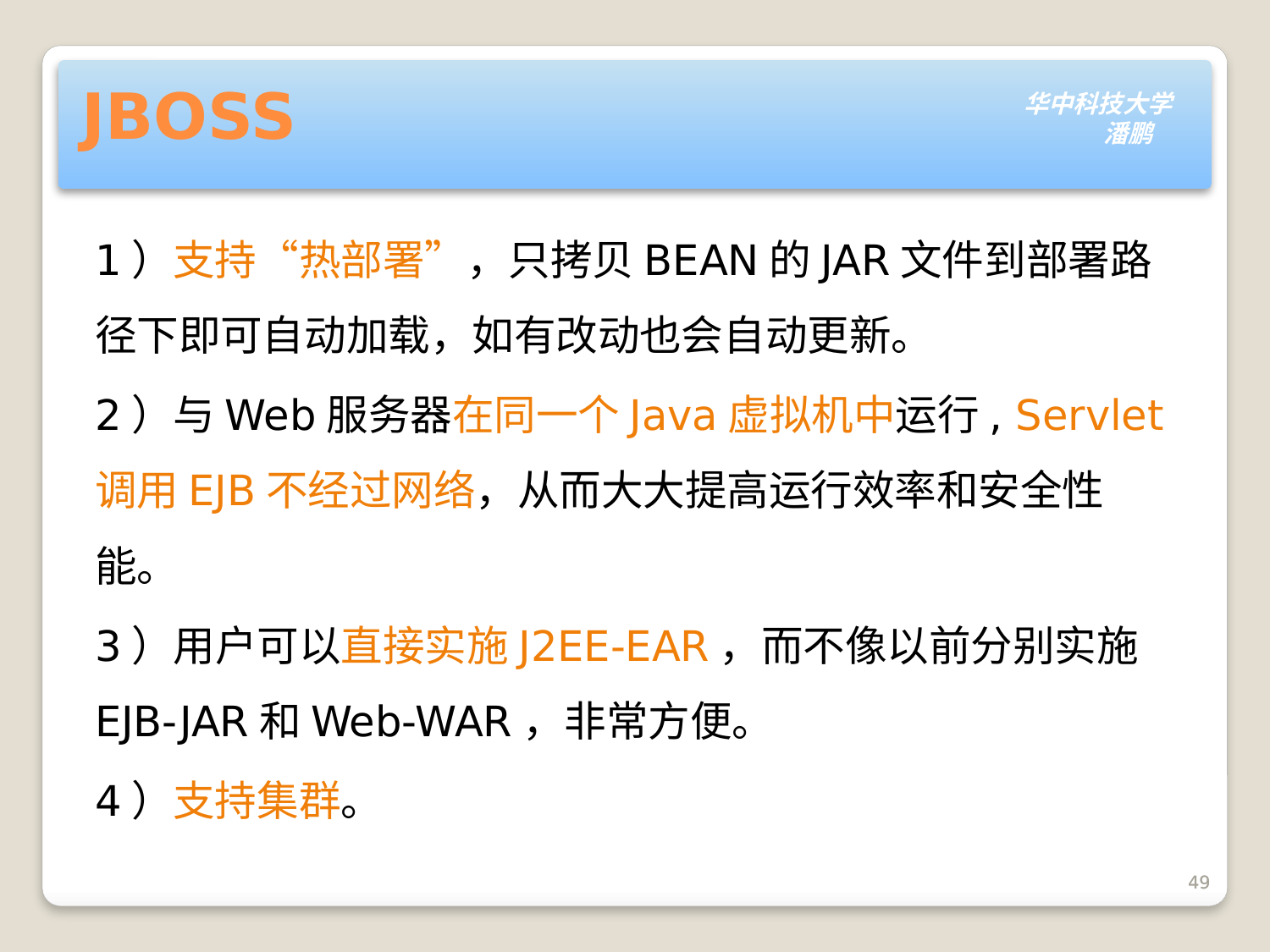

# JBOSS
1）支持“热部署”，只拷贝BEAN的JAR文件到部署路径下即可自动加载，如有改动也会自动更新。
2）与Web服务器在同一个Java虚拟机中运行, Servlet调用EJB不经过网络，从而大大提高运行效率和安全性能。
3）用户可以直接实施J2EE-EAR，而不像以前分别实施EJB-JAR和Web-WAR，非常方便。
4）支持集群。
49
49